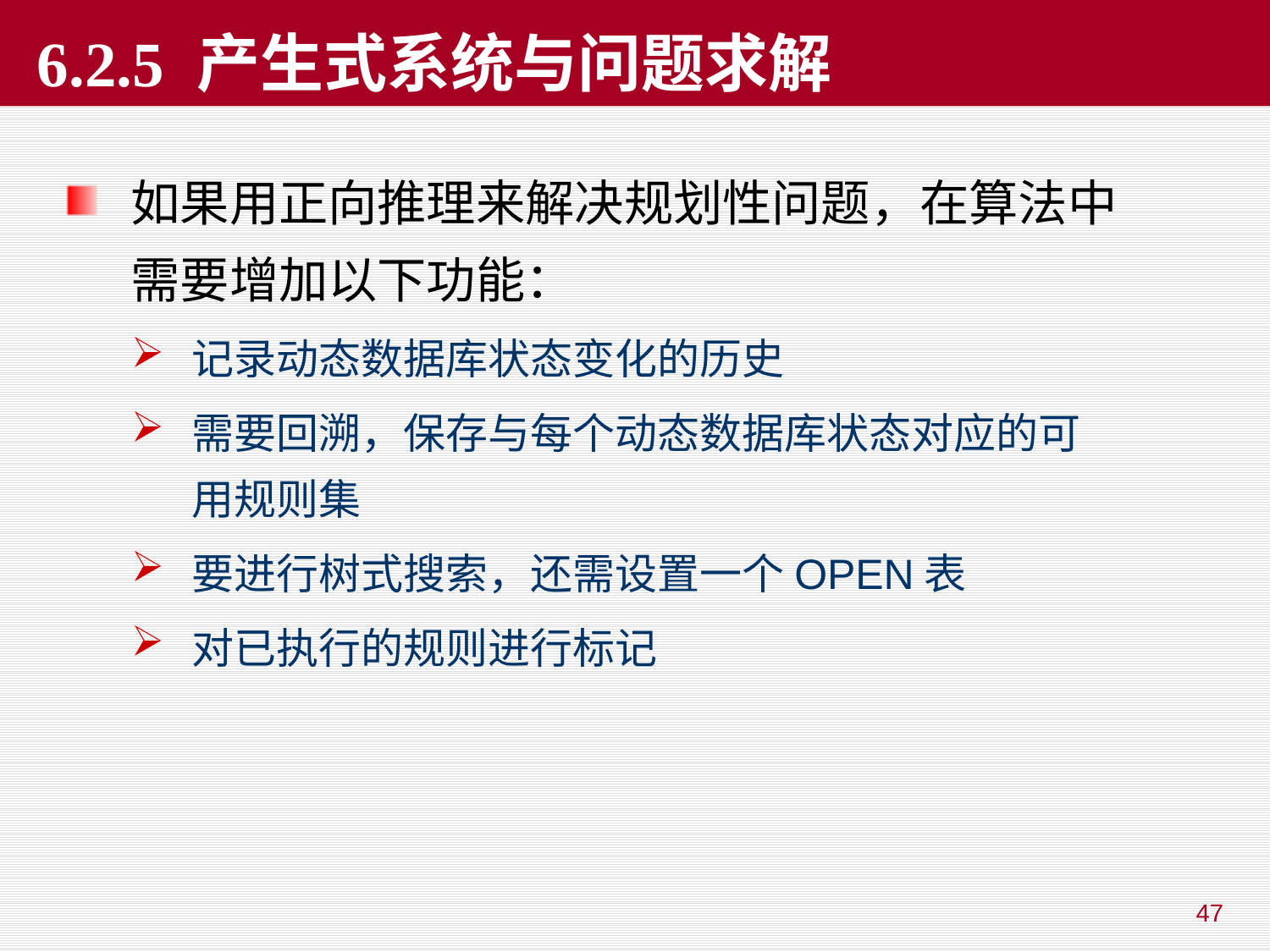

# 6.2.5 产生式系统与问题求解
如果用正向推理来解决规划性问题，在算法中需要增加以下功能：
记录动态数据库状态变化的历史
需要回溯，保存与每个动态数据库状态对应的可用规则集
要进行树式搜索，还需设置一个OPEN表
对已执行的规则进行标记
47